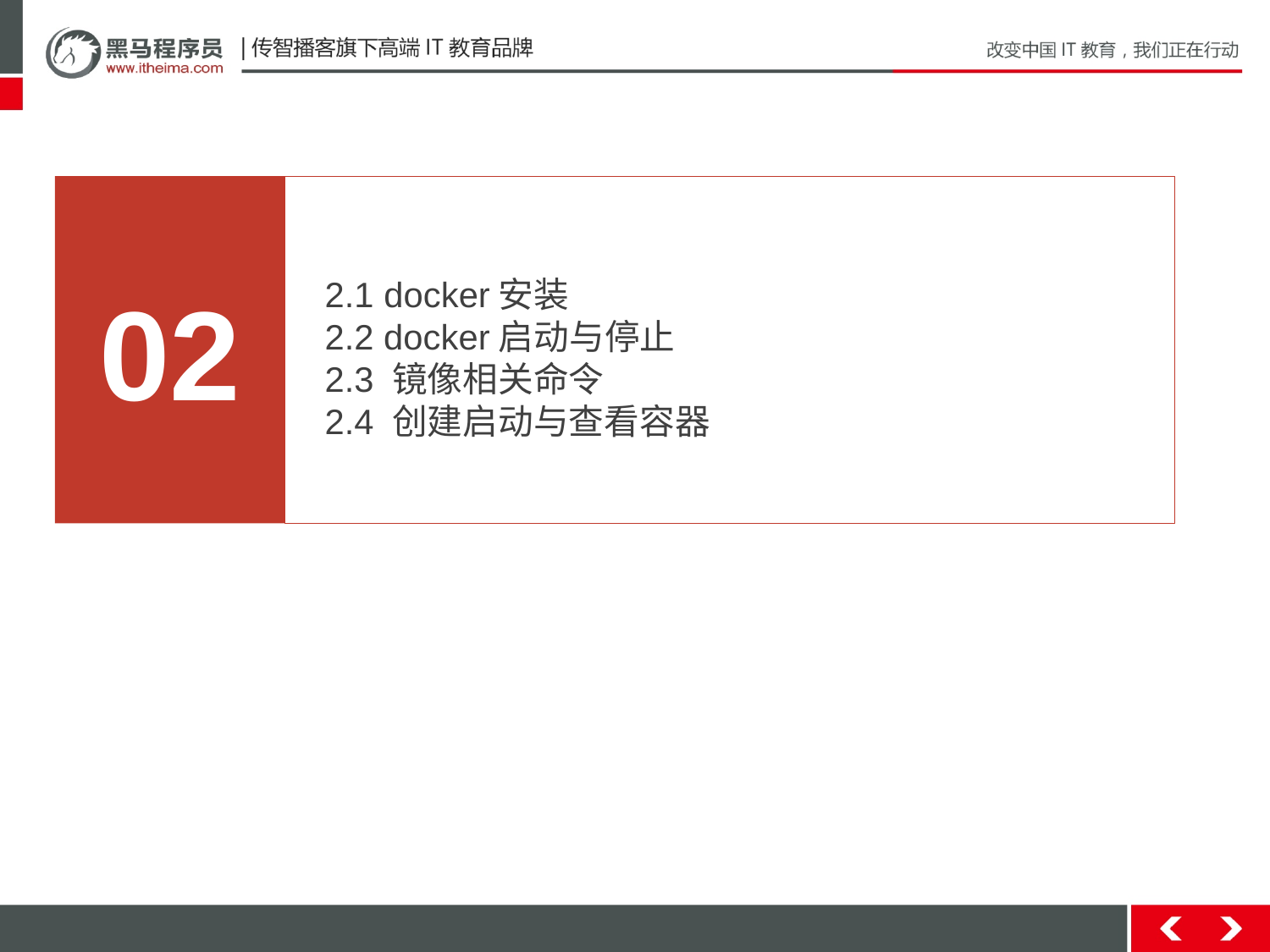

02
2.1 docker安装
2.2 docker启动与停止
2.3 镜像相关命令
2.4 创建启动与查看容器